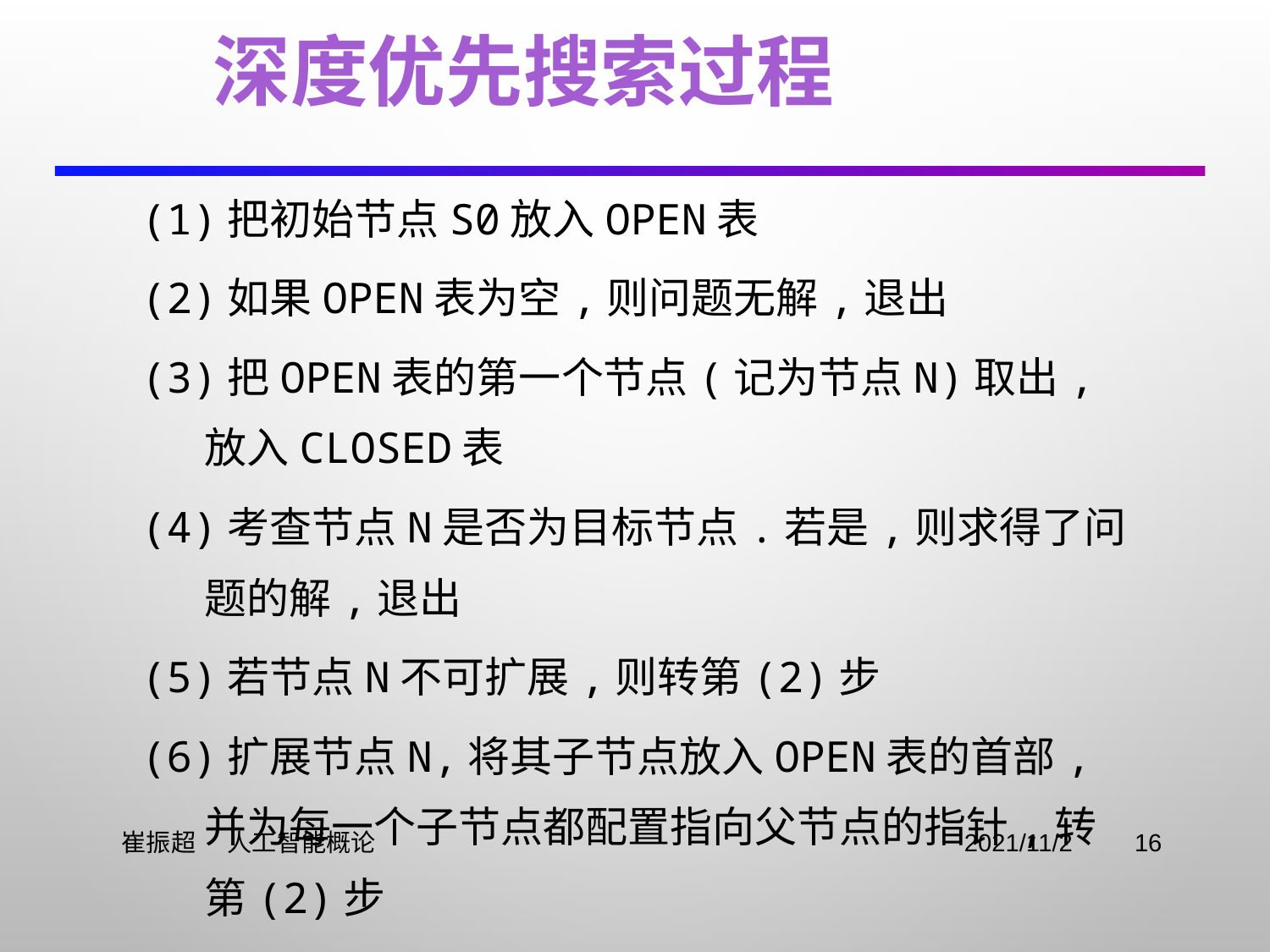

深度优先搜索过程
(1)把初始节点S0放入OPEN表
(2)如果OPEN表为空,则问题无解,退出
(3)把OPEN表的第一个节点(记为节点n)取出,放入CLOSED表
(4)考查节点n是否为目标节点.若是,则求得了问题的解,退出
(5)若节点n不可扩展,则转第(2)步
(6)扩展节点n,将其子节点放入OPEN表的首部,并为每一个子节点都配置指向父节点的指针,转第(2)步
 崔振超    人工智能概论
2021/11/2
16